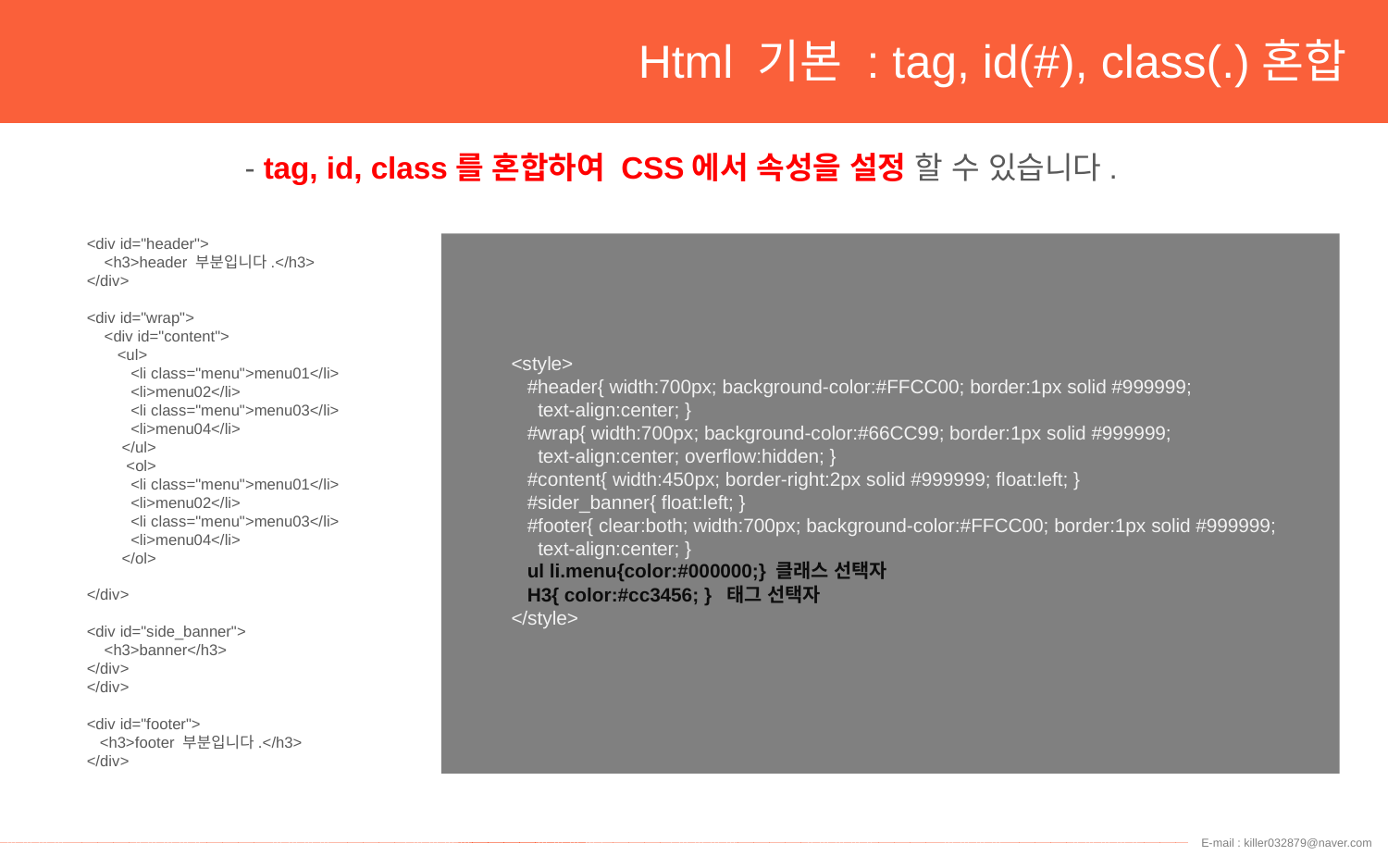

Html 기본 : tag, id(#), class(.)혼합
- tag, id, class를 혼합하여 CSS에서 속성을 설정 할 수 있습니다.
<div id="header">
    <h3>header 부분입니다.</h3>
</div>

<div id="wrap">
    <div id="content">
       <ul>
          <li class="menu">menu01</li>
          <li>menu02</li>
          <li class="menu">menu03</li>
          <li>menu04</li>
        </ul>
         <ol>
          <li class="menu">menu01</li>
          <li>menu02</li>
          <li class="menu">menu03</li>
          <li>menu04</li>
        </ol>

</div>

<div id="side_banner">
    <h3>banner</h3>
</div>
</div>

<div id="footer">
   <h3>footer 부분입니다.</h3>
</div>

<style>
   #header{ width:700px; background-color:#FFCC00; border:1px solid #999999;
     text-align:center; }
   #wrap{ width:700px; background-color:#66CC99; border:1px solid #999999;
     text-align:center; overflow:hidden; }
   #content{ width:450px; border-right:2px solid #999999; float:left; }
   #sider_banner{ float:left; }
   #footer{ clear:both; width:700px; background-color:#FFCC00; border:1px solid #999999;
     text-align:center; }
   ul li.menu{color:#000000;} 클래스 선택자
   H3{ color:#cc3456; }  태그 선택자
</style>